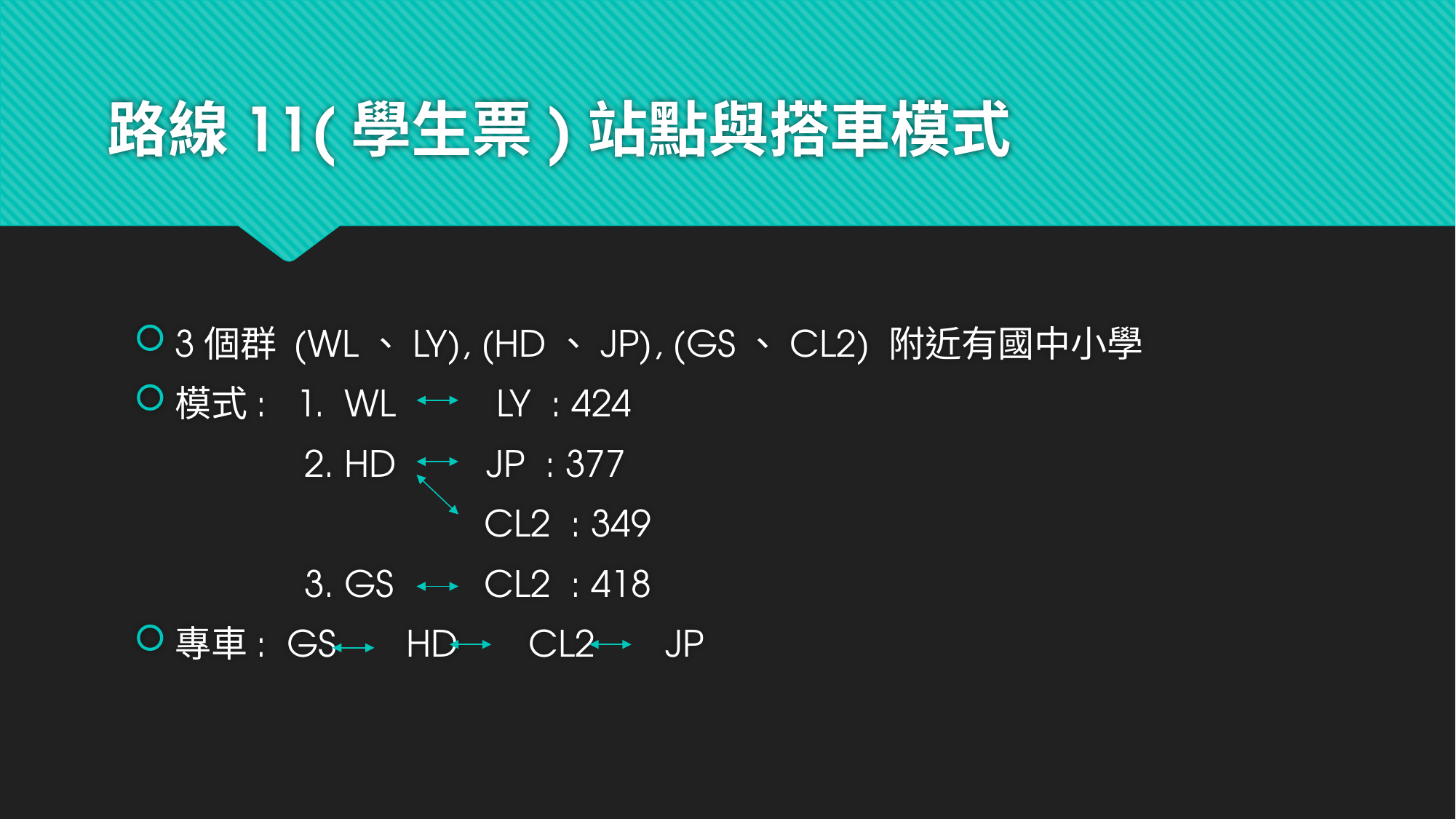

# 路線11(學生票)站點與搭車模式
3個群 (WL、LY), (HD、JP), (GS、CL2) 附近有國中小學
模式:   1.  WL          LY  : 424
                 2. HD         JP  : 377
                                   CL2  : 349
                 3. GS         CL2  : 418
專車:  GS       HD       CL2       JP